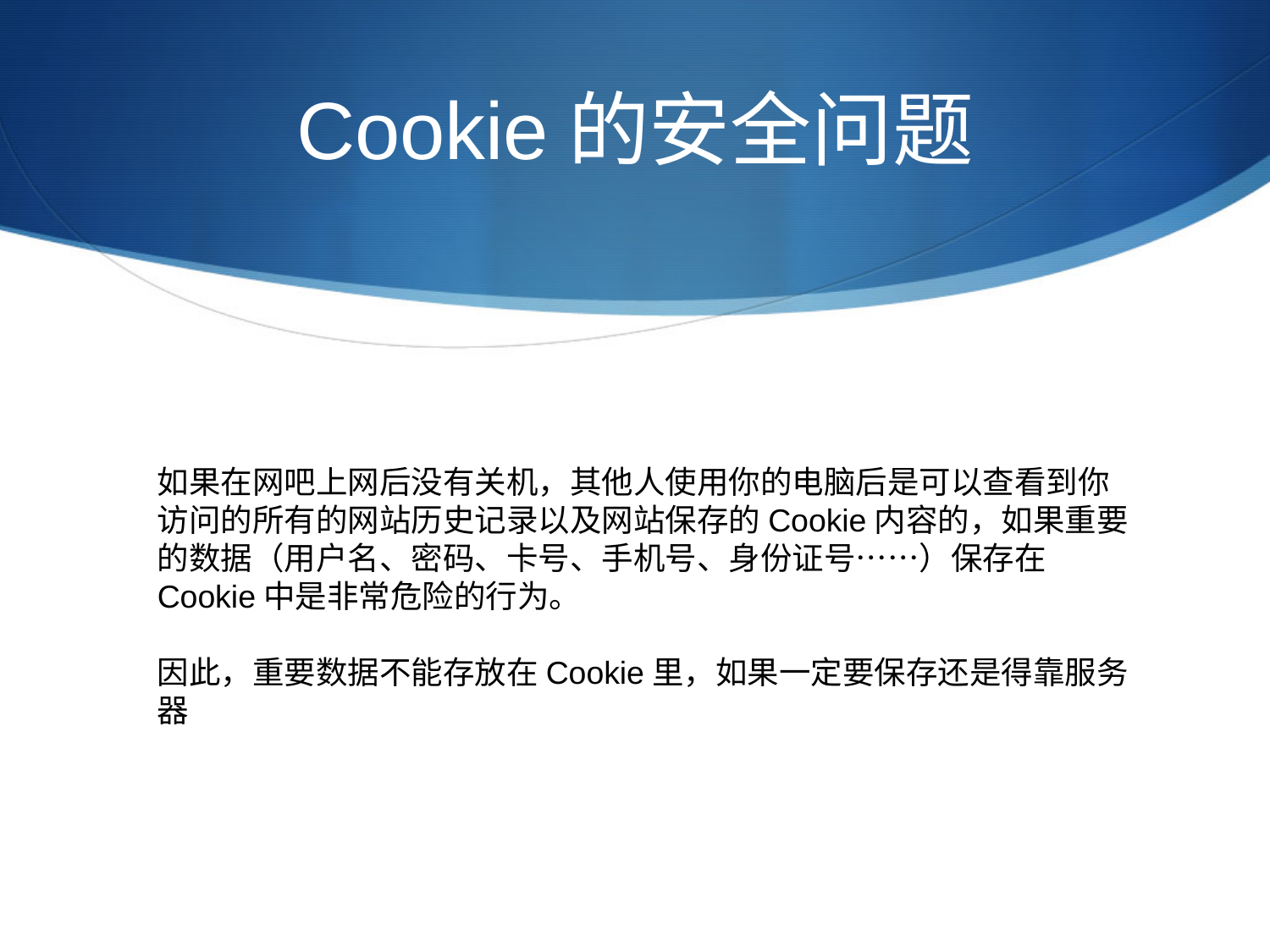

# Cookie的安全问题
如果在网吧上网后没有关机，其他人使用你的电脑后是可以查看到你访问的所有的网站历史记录以及网站保存的Cookie内容的，如果重要的数据（用户名、密码、卡号、手机号、身份证号……）保存在Cookie中是非常危险的行为。

因此，重要数据不能存放在Cookie里，如果一定要保存还是得靠服务器